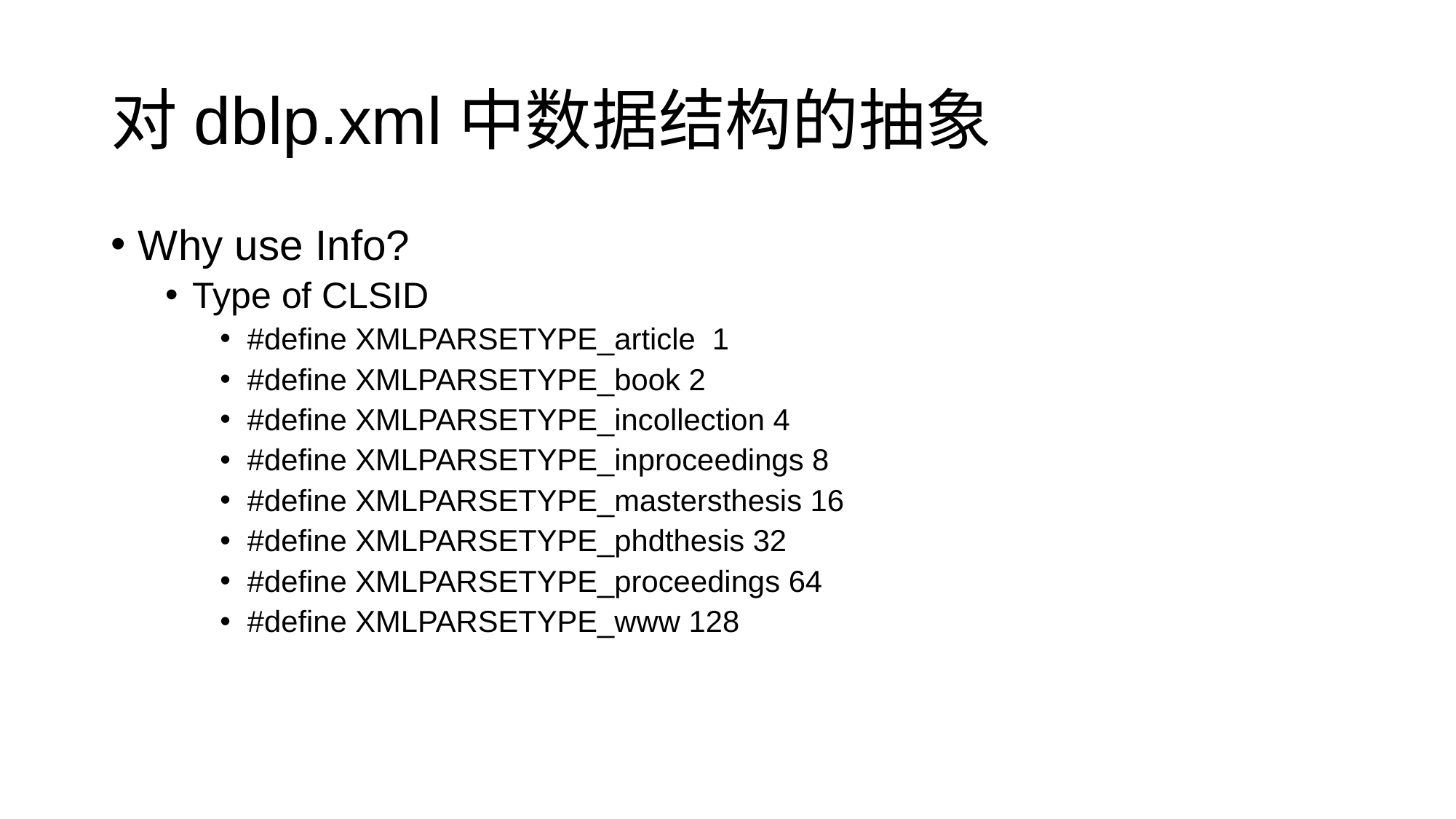

# 对dblp.xml中数据结构的抽象
Why use Info?
Type of CLSID
#define XMLPARSETYPE_article  1
#define XMLPARSETYPE_book 2
#define XMLPARSETYPE_incollection 4
#define XMLPARSETYPE_inproceedings 8
#define XMLPARSETYPE_mastersthesis 16
#define XMLPARSETYPE_phdthesis 32
#define XMLPARSETYPE_proceedings 64
#define XMLPARSETYPE_www 128